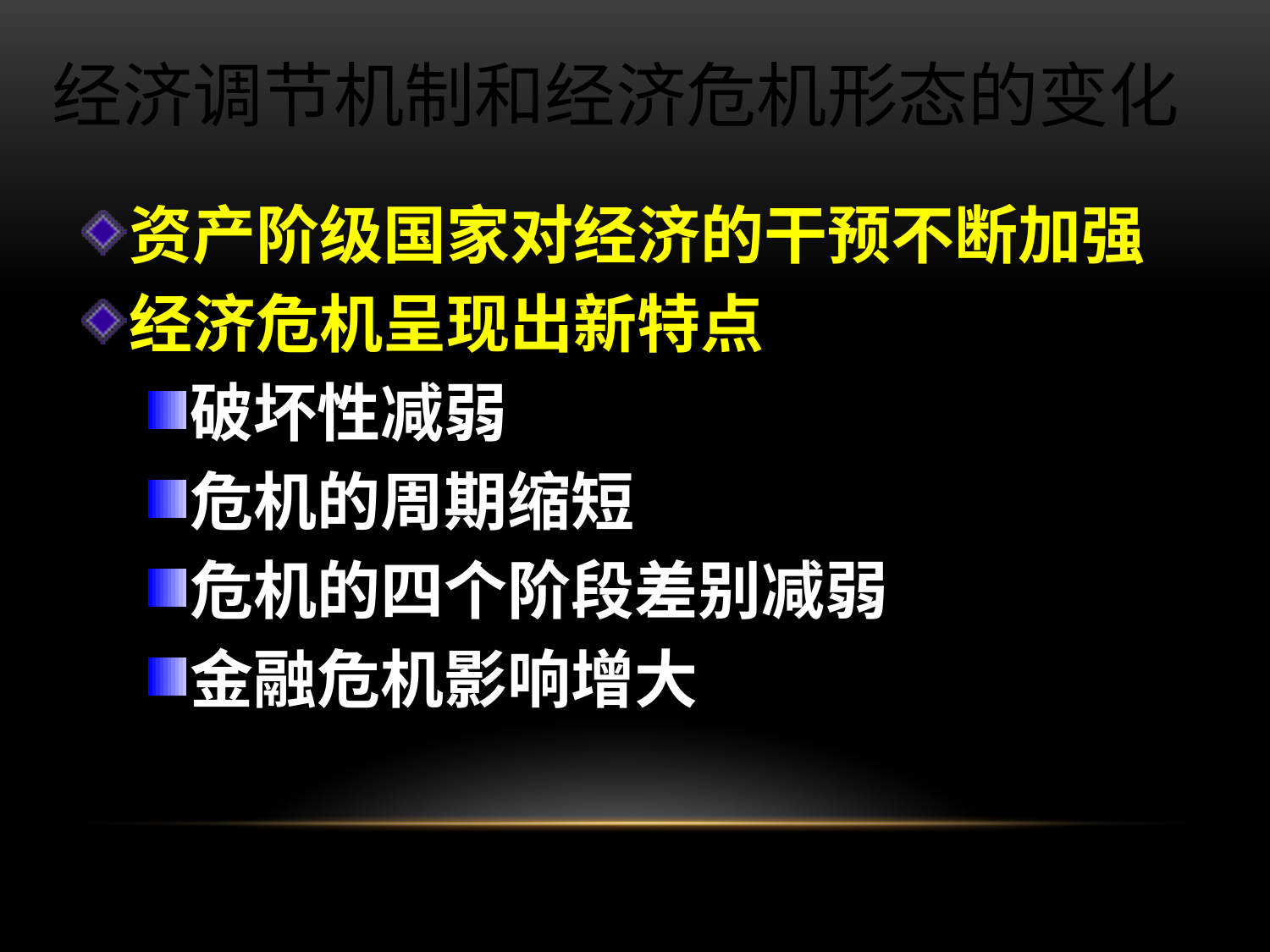

经济调节机制和经济危机形态的变化
#
资产阶级国家对经济的干预不断加强
经济危机呈现出新特点
破坏性减弱
危机的周期缩短
危机的四个阶段差别减弱
金融危机影响增大